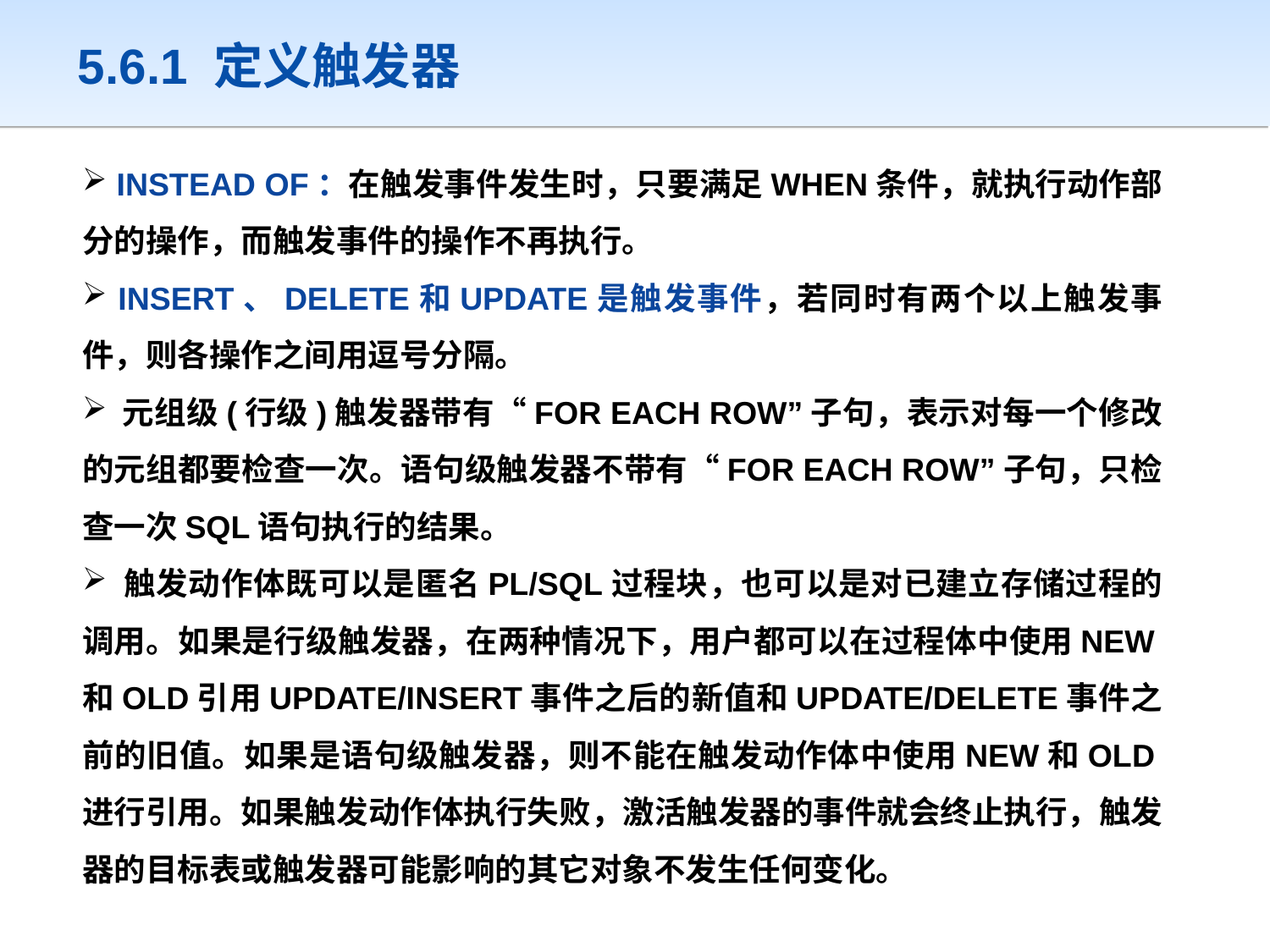

# 5.6.1 定义触发器
 INSTEAD OF：在触发事件发生时，只要满足WHEN条件，就执行动作部分的操作，而触发事件的操作不再执行。
 INSERT、DELETE和UPDATE是触发事件，若同时有两个以上触发事件，则各操作之间用逗号分隔。
 元组级(行级)触发器带有“FOR EACH ROW”子句，表示对每一个修改的元组都要检查一次。语句级触发器不带有“FOR EACH ROW”子句，只检查一次SQL语句执行的结果。
 触发动作体既可以是匿名PL/SQL过程块，也可以是对已建立存储过程的调用。如果是行级触发器，在两种情况下，用户都可以在过程体中使用NEW和OLD引用UPDATE/INSERT事件之后的新值和UPDATE/DELETE事件之前的旧值。如果是语句级触发器，则不能在触发动作体中使用NEW和OLD进行引用。如果触发动作体执行失败，激活触发器的事件就会终止执行，触发器的目标表或触发器可能影响的其它对象不发生任何变化。